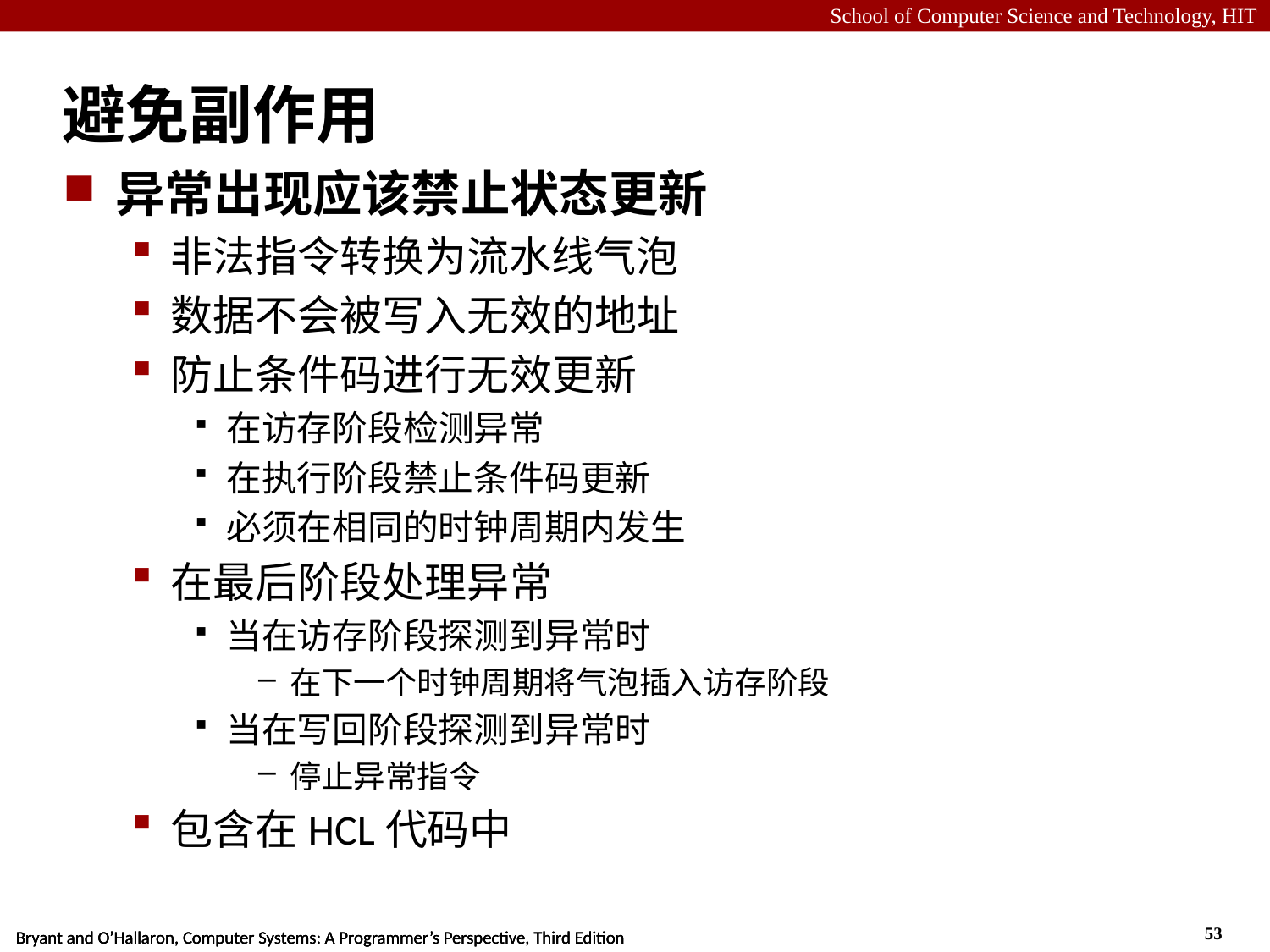

# 避免副作用
异常出现应该禁止状态更新
非法指令转换为流水线气泡
数据不会被写入无效的地址
防止条件码进行无效更新
在访存阶段检测异常
在执行阶段禁止条件码更新
必须在相同的时钟周期内发生
在最后阶段处理异常
当在访存阶段探测到异常时
在下一个时钟周期将气泡插入访存阶段
当在写回阶段探测到异常时
停止异常指令
包含在HCL代码中